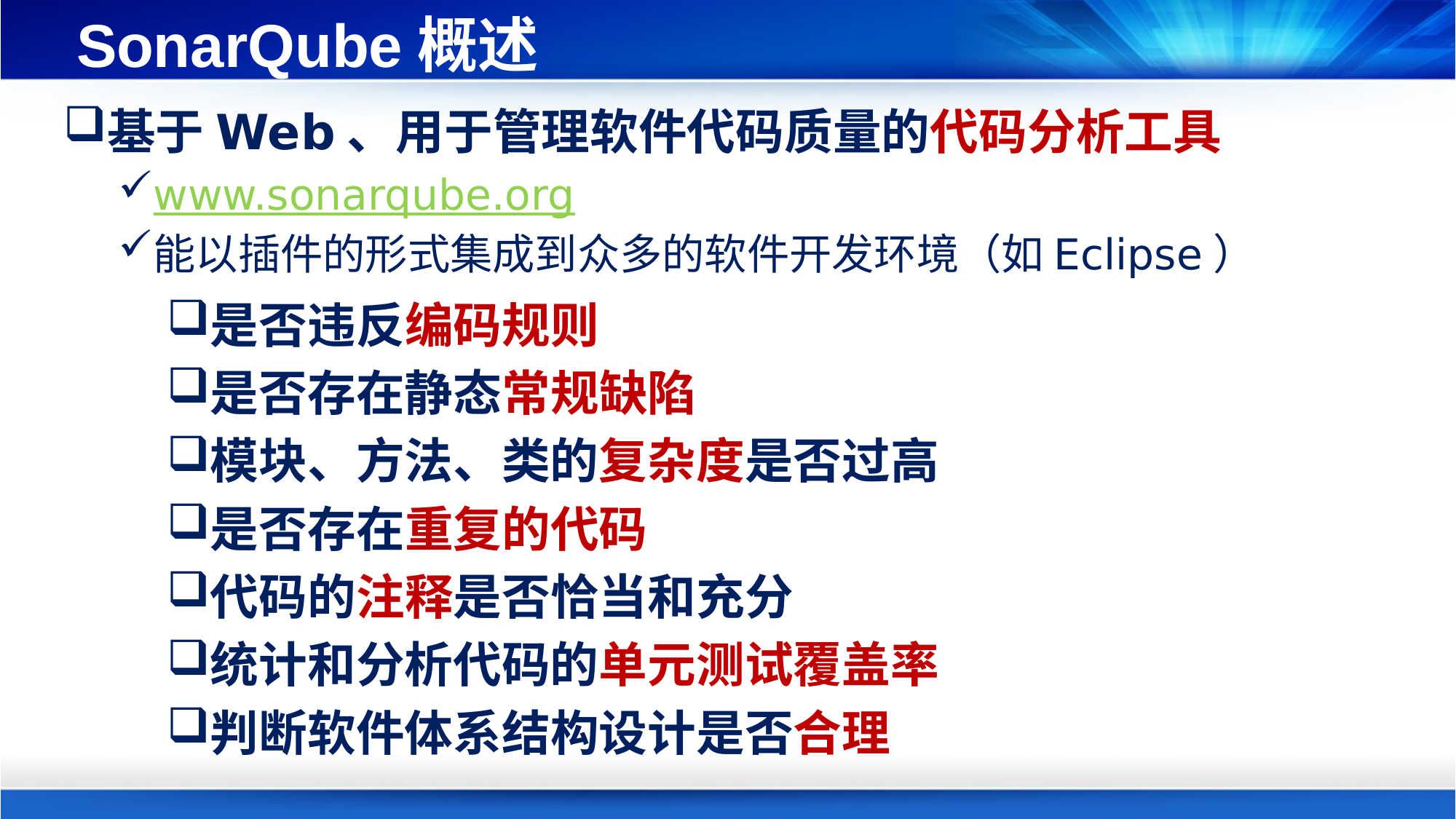

# SonarQube概述
基于Web、用于管理软件代码质量的代码分析工具
www.sonarqube.org
能以插件的形式集成到众多的软件开发环境（如Eclipse）

是否违反编码规则
是否存在静态常规缺陷
模块、方法、类的复杂度是否过高
是否存在重复的代码
代码的注释是否恰当和充分
统计和分析代码的单元测试覆盖率
判断软件体系结构设计是否合理